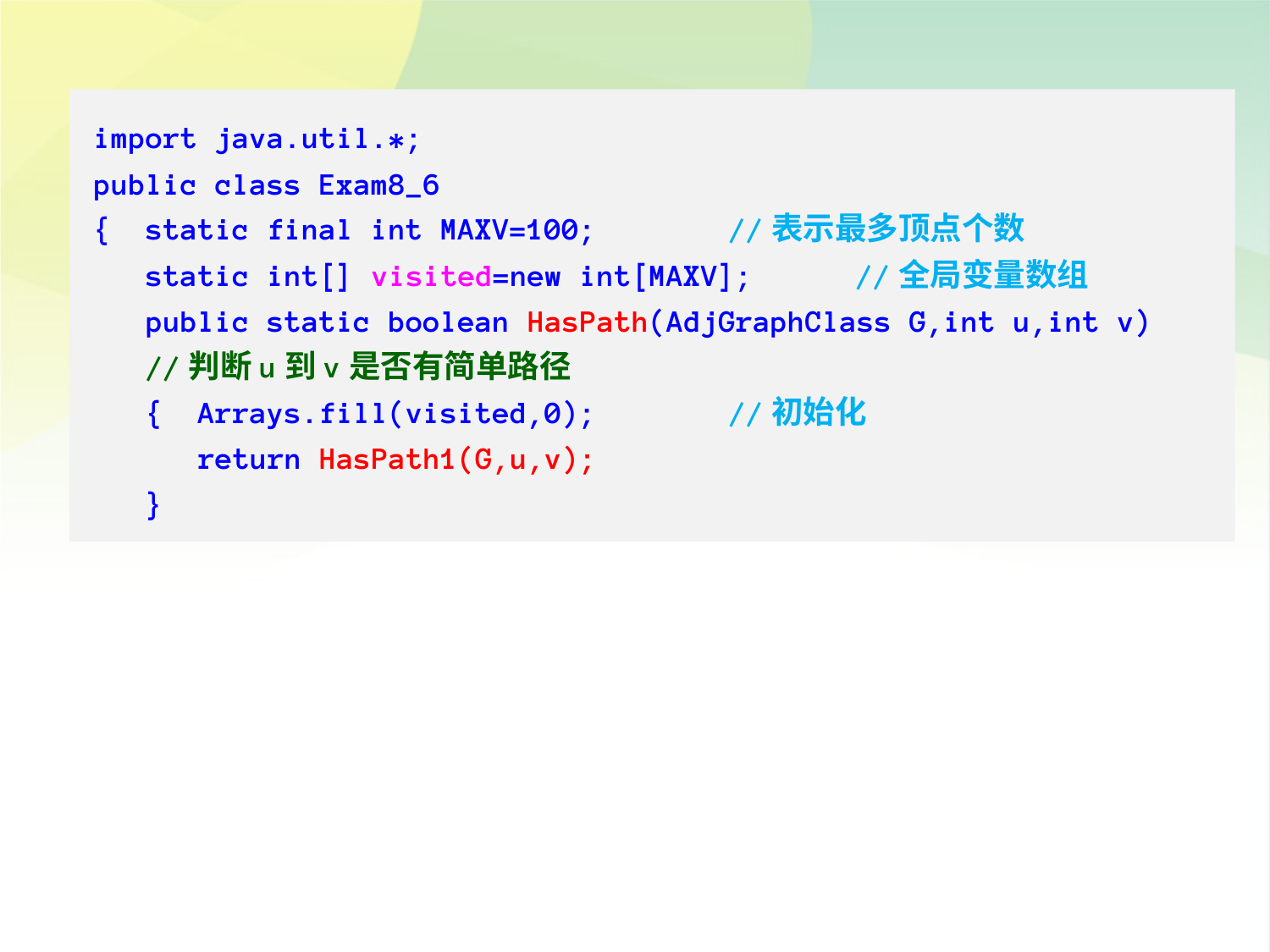

import java.util.*;
public class Exam8_6
{  static final int MAXV=100;		//表示最多顶点个数
   static int[] visited=new int[MAXV];	//全局变量数组
   public static boolean HasPath(AdjGraphClass G,int u,int v)
   //判断u到v是否有简单路径
   {  Arrays.fill(visited,0);		//初始化
      return HasPath1(G,u,v);
   }